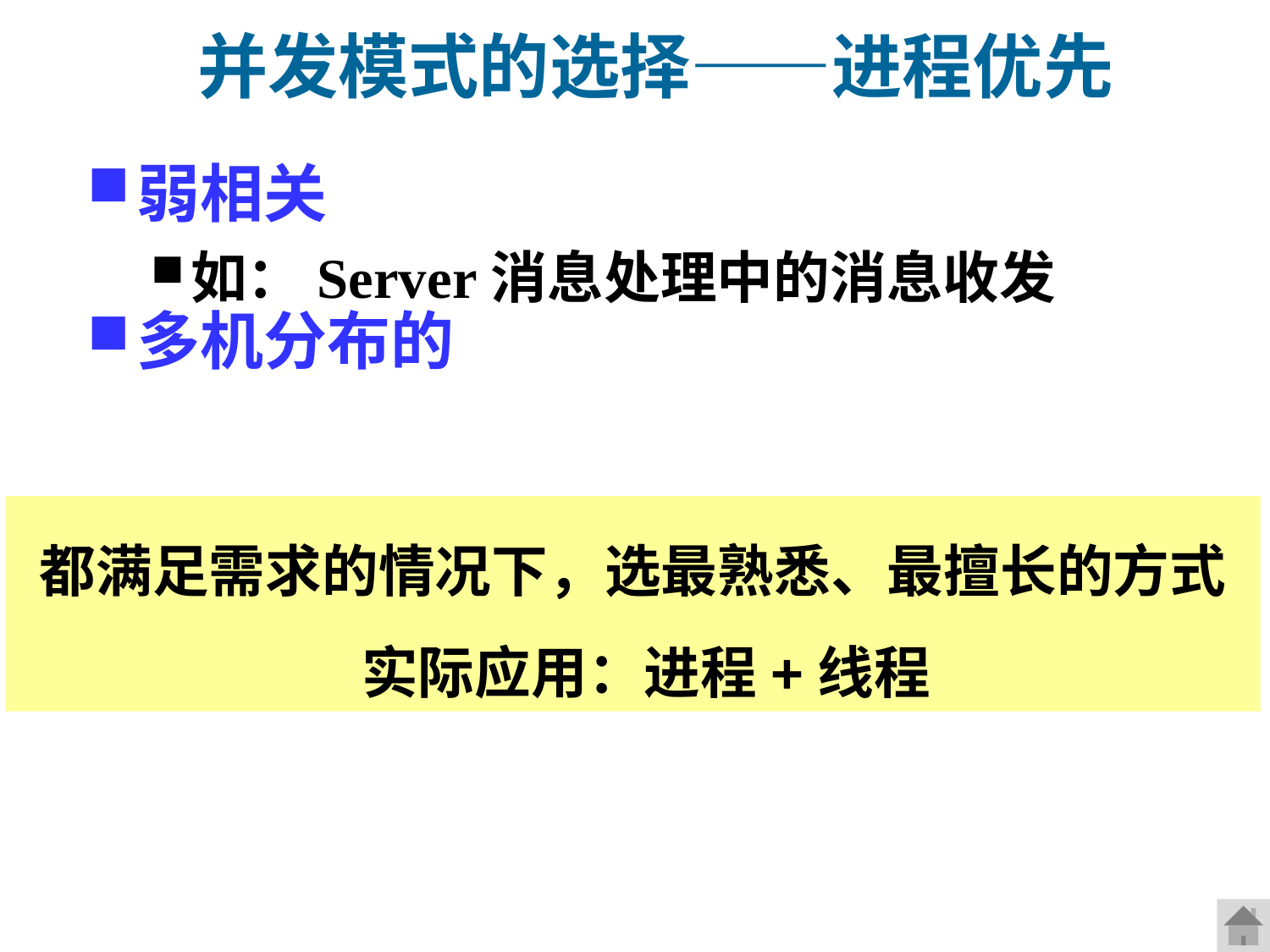

并发模式的选择——进程优先
弱相关
如：Server消息处理中的消息收发
多机分布的
都满足需求的情况下，选最熟悉、最擅长的方式
 实际应用：进程+线程